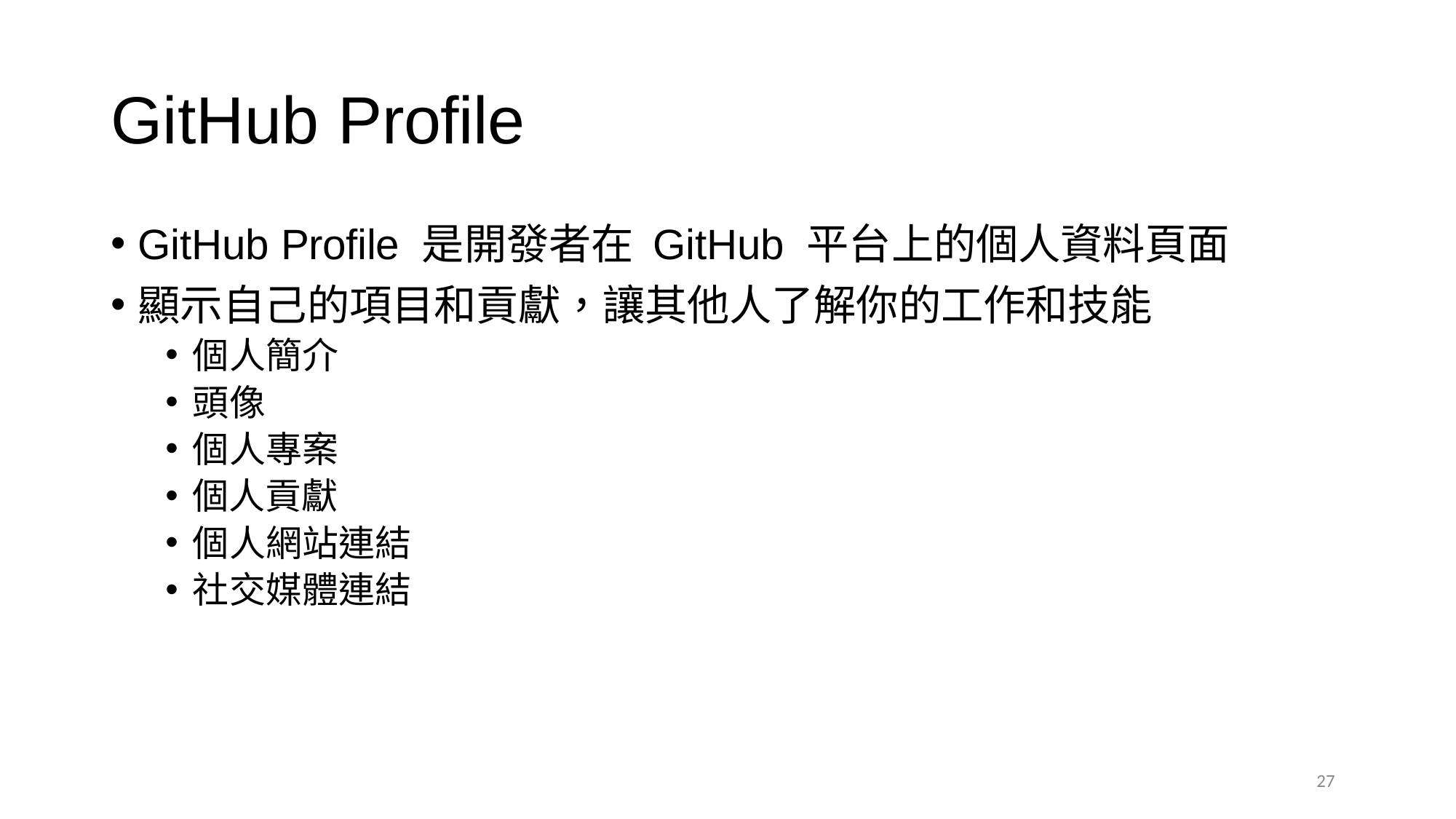

# GitHub Profile
GitHub Profile 是開發者在 GitHub 平台上的個人資料頁面
顯示自己的項目和貢獻，讓其他人了解你的工作和技能
個人簡介
頭像
個人專案
個人貢獻
個人網站連結
社交媒體連結
27